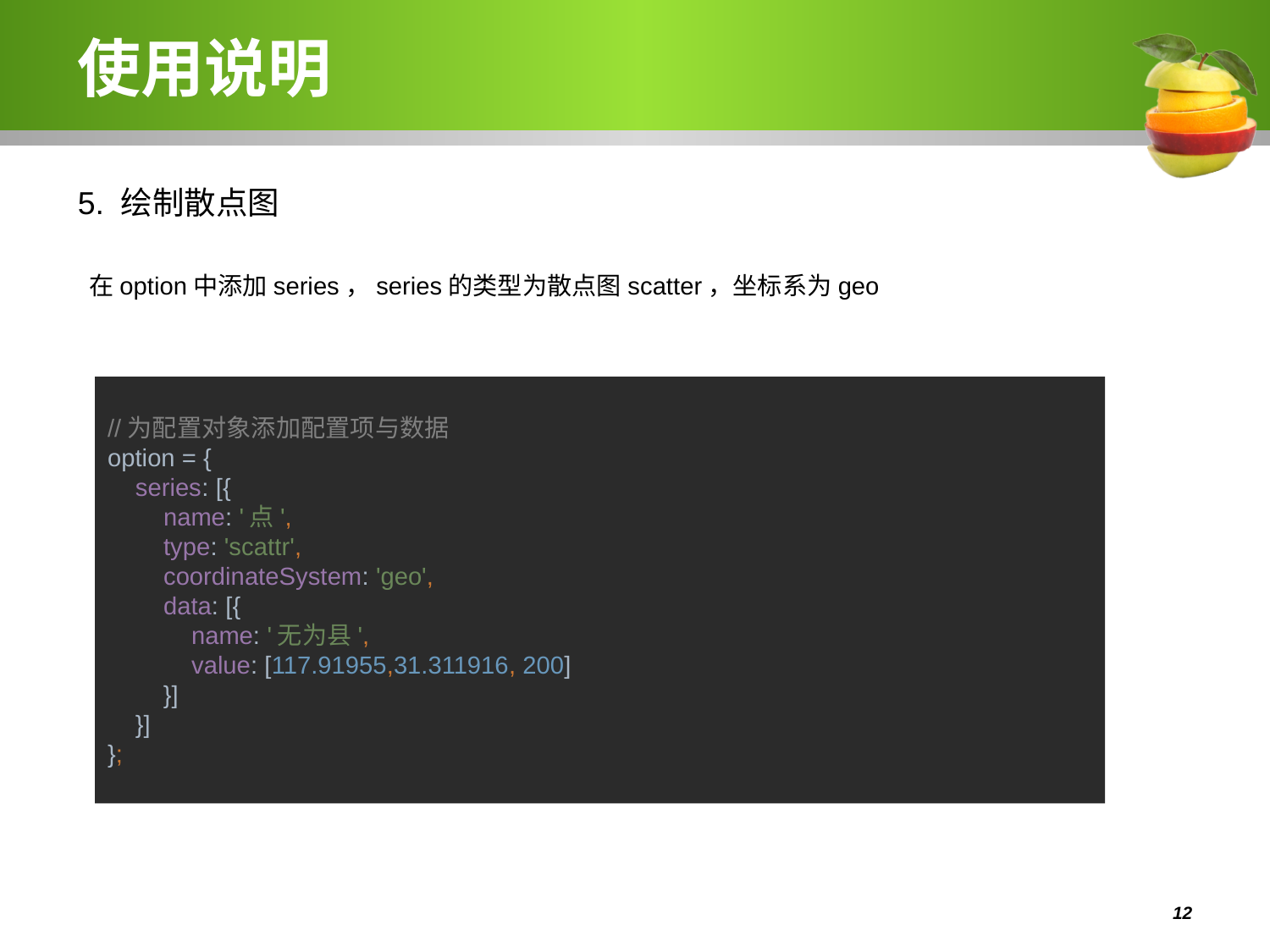

# 使用说明
5. 绘制散点图

 在option中添加series，series的类型为散点图scatter，坐标系为geo

//为配置对象添加配置项与数据
option = {
    series: [{
        name: '点',
        type: 'scattr',
        coordinateSystem: 'geo',
        data: [{
            name: '无为县',
            value: [117.91955,31.311916, 200]
        }]
    }]
};

 12